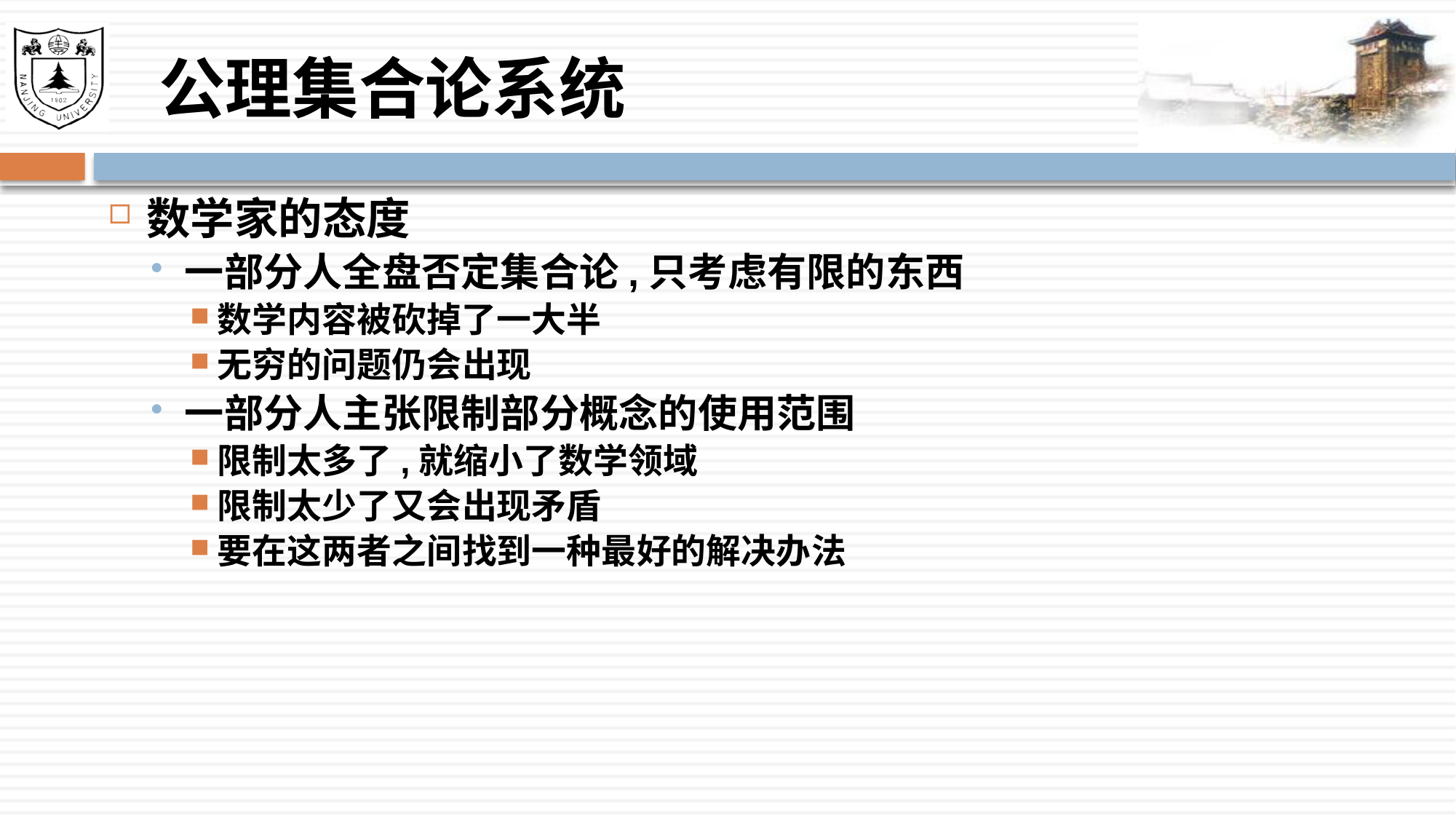

# 公理集合论系统
数学家的态度
一部分人全盘否定集合论,只考虑有限的东西
数学内容被砍掉了一大半
无穷的问题仍会出现
一部分人主张限制部分概念的使用范围
限制太多了,就缩小了数学领域
限制太少了又会出现矛盾
要在这两者之间找到一种最好的解决办法